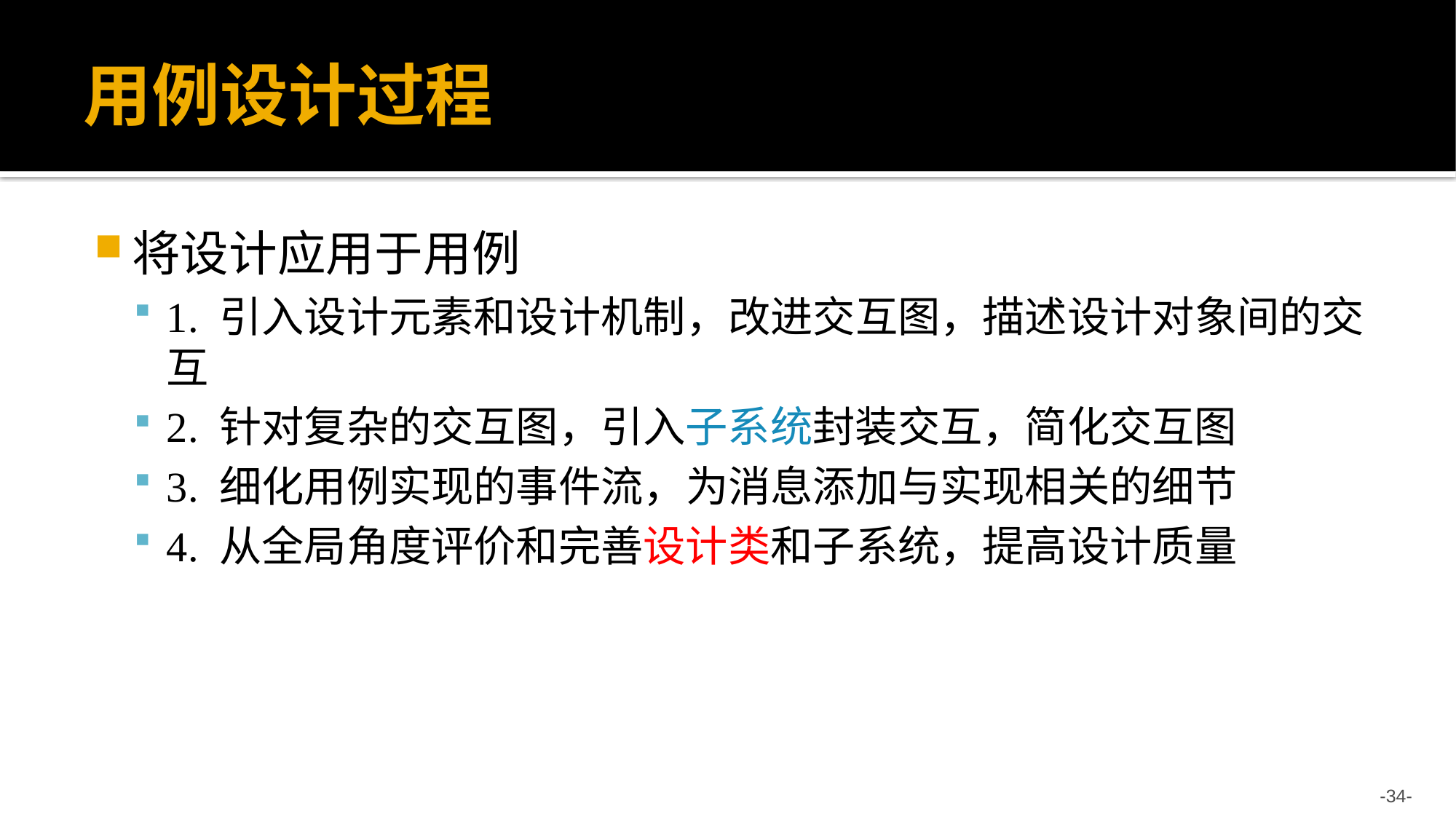

# 用例设计过程
将设计应用于用例
1. 引入设计元素和设计机制，改进交互图，描述设计对象间的交互
2. 针对复杂的交互图，引入子系统封装交互，简化交互图
3. 细化用例实现的事件流，为消息添加与实现相关的细节
4. 从全局角度评价和完善设计类和子系统，提高设计质量
-34-